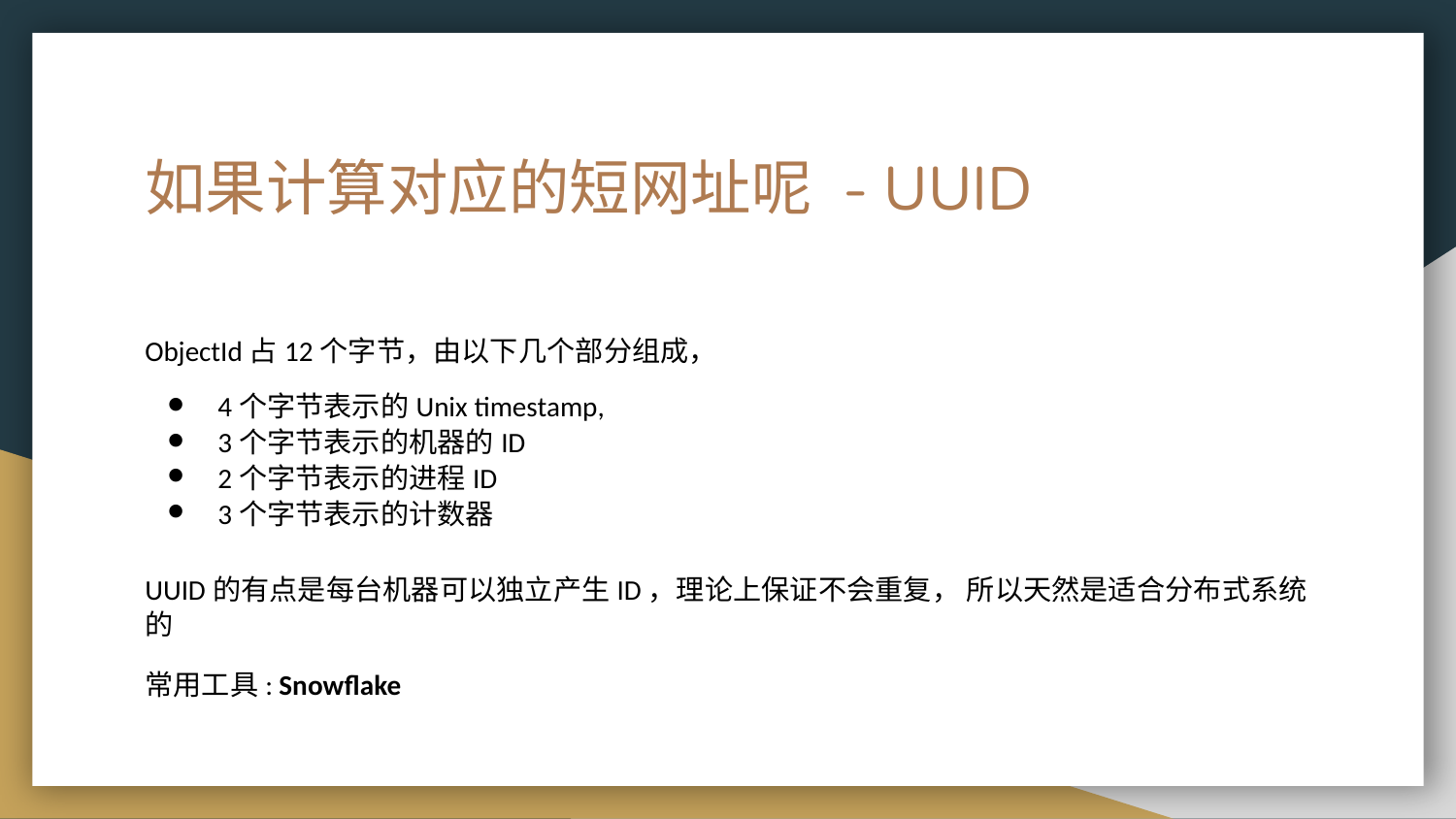

# 如果计算对应的短网址呢 - UUID
ObjectId占12个字节，由以下几个部分组成，
4个字节表示的Unix timestamp,
3个字节表示的机器的ID
2个字节表示的进程ID
3个字节表示的计数器
UUID的有点是每台机器可以独立产生ID，理论上保证不会重复， 所以天然是适合分布式系统的
常用工具: Snowflake